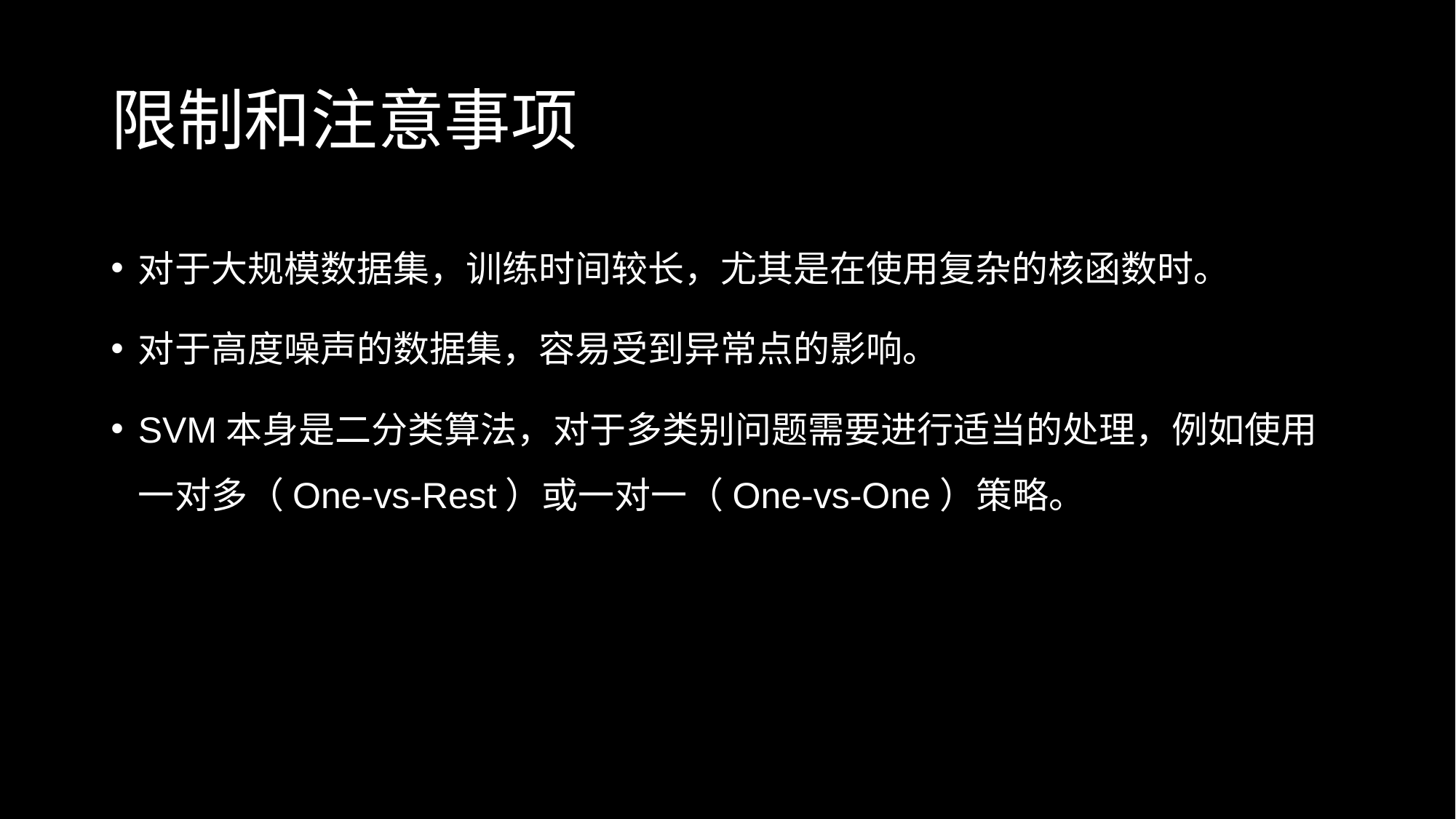

# 限制和注意事项
对于大规模数据集，训练时间较长，尤其是在使用复杂的核函数时。
对于高度噪声的数据集，容易受到异常点的影响。
SVM本身是二分类算法，对于多类别问题需要进行适当的处理，例如使用一对多（One-vs-Rest）或一对一（One-vs-One）策略。